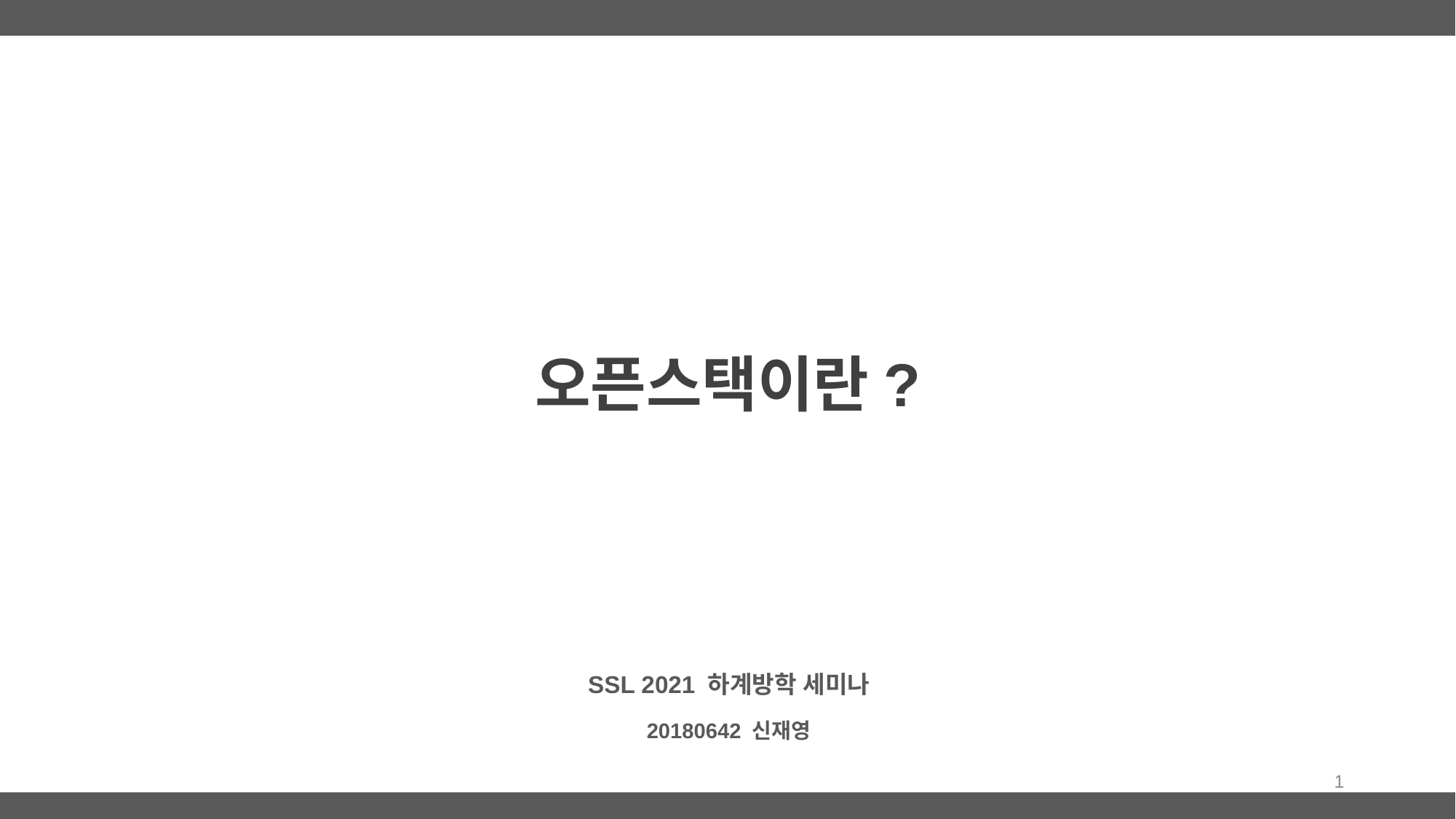

오픈스택이란?
SSL 2021 하계방학 세미나
20180642 신재영
1